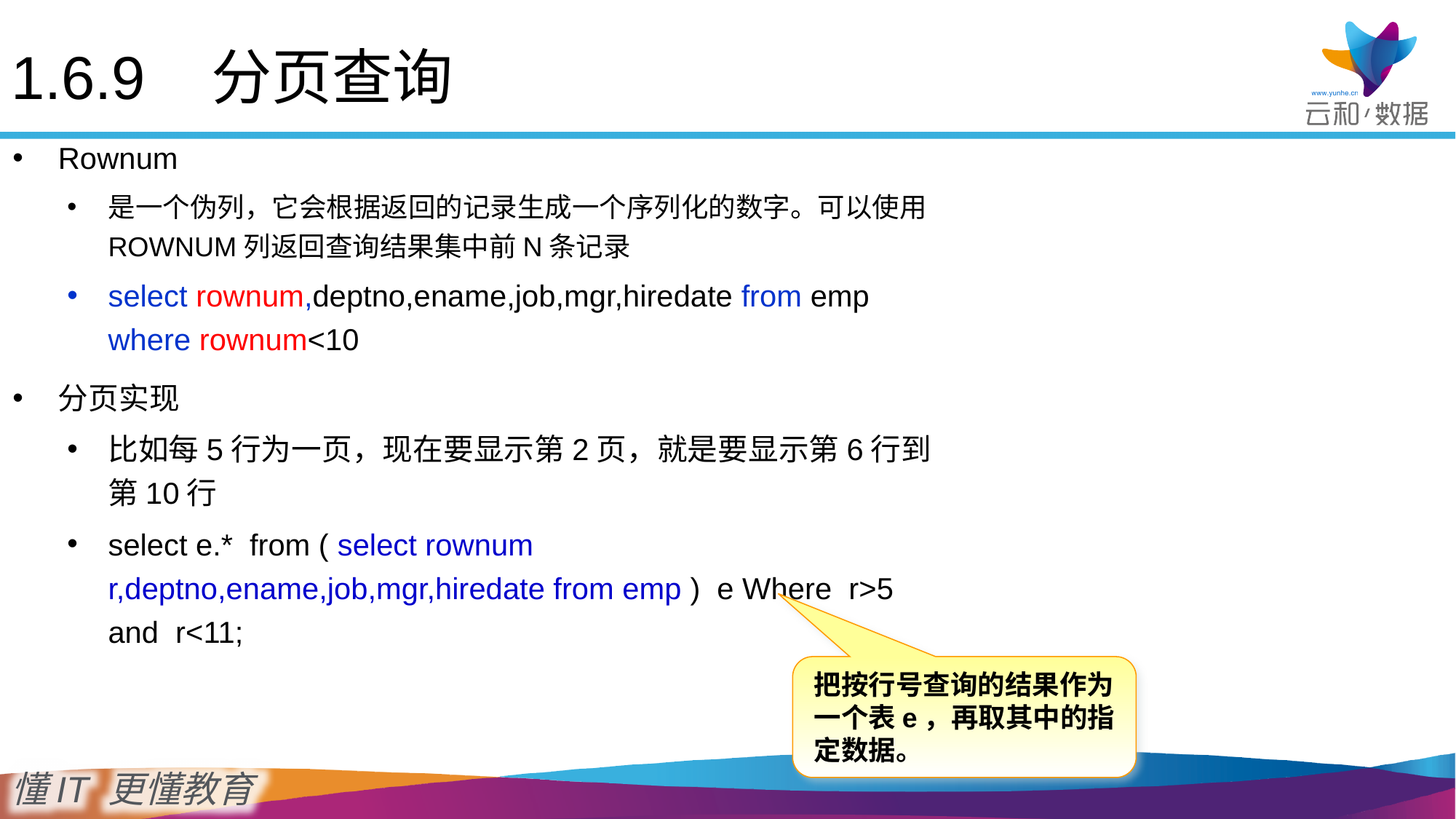

1.6.9   分页查询
Rownum
是一个伪列，它会根据返回的记录生成一个序列化的数字。可以使用ROWNUM列返回查询结果集中前N条记录
select rownum,deptno,ename,job,mgr,hiredate from emp where rownum<10
分页实现
比如每5行为一页，现在要显示第2页，就是要显示第6行到第10行
select e.*  from ( select rownum r,deptno,ename,job,mgr,hiredate from emp )  e Where  r>5  and  r<11;
把按行号查询的结果作为一个表e，再取其中的指定数据。